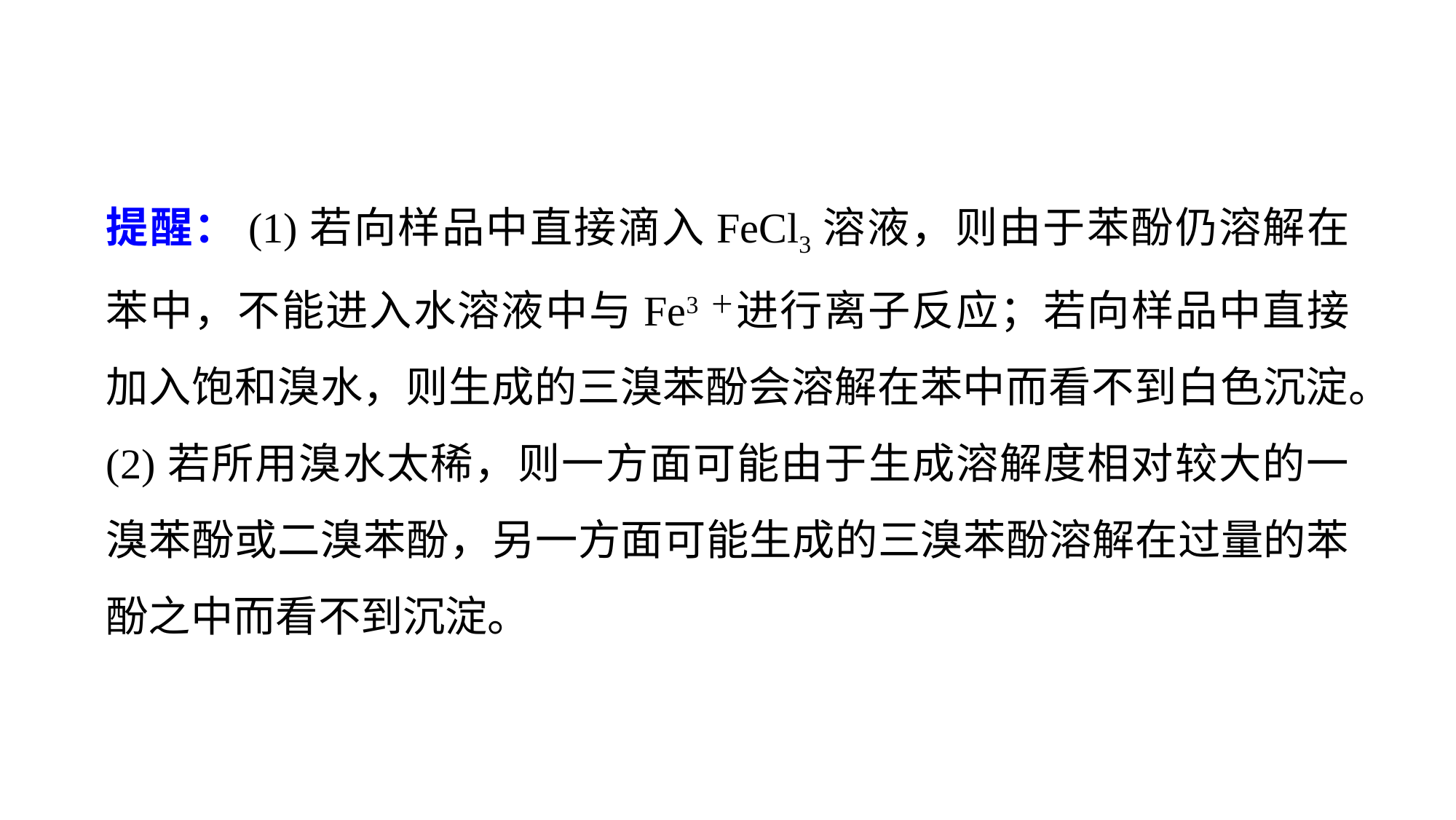

提醒：(1)若向样品中直接滴入FeCl3溶液，则由于苯酚仍溶解在苯中，不能进入水溶液中与Fe3＋进行离子反应；若向样品中直接加入饱和溴水，则生成的三溴苯酚会溶解在苯中而看不到白色沉淀。
(2)若所用溴水太稀，则一方面可能由于生成溶解度相对较大的一溴苯酚或二溴苯酚，另一方面可能生成的三溴苯酚溶解在过量的苯酚之中而看不到沉淀。